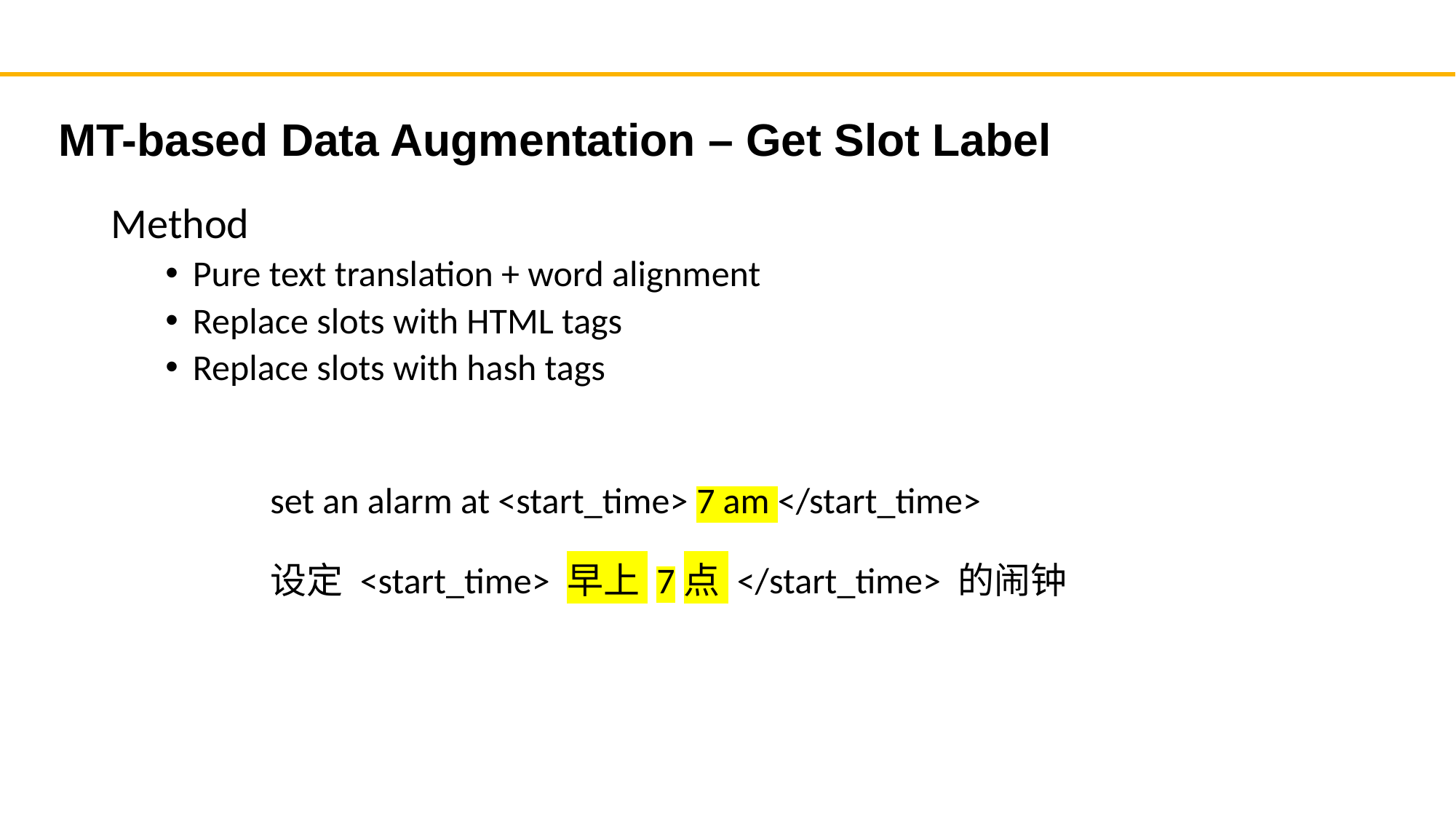

MT-based Data Augmentation – Get Slot Label
Method
Pure text translation + word alignment
Replace slots with HTML tags
Replace slots with hash tags

set an alarm at <start_time> 7 am </start_time>
设定 <start_time> 早上 7点 </start_time> 的闹钟